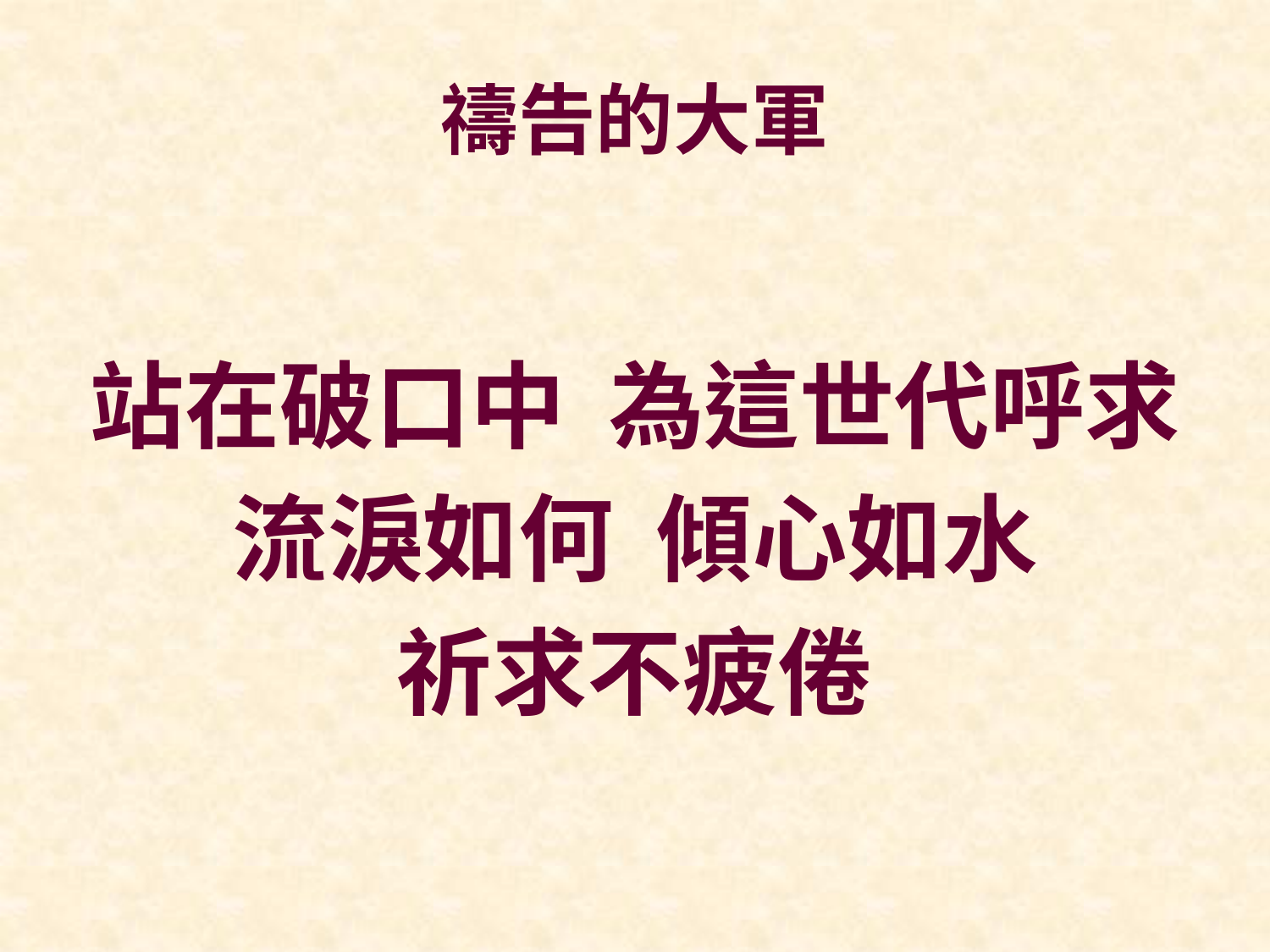

# 禱告的大軍
站在破口中  為這世代呼求
流淚如何  傾心如水
祈求不疲倦